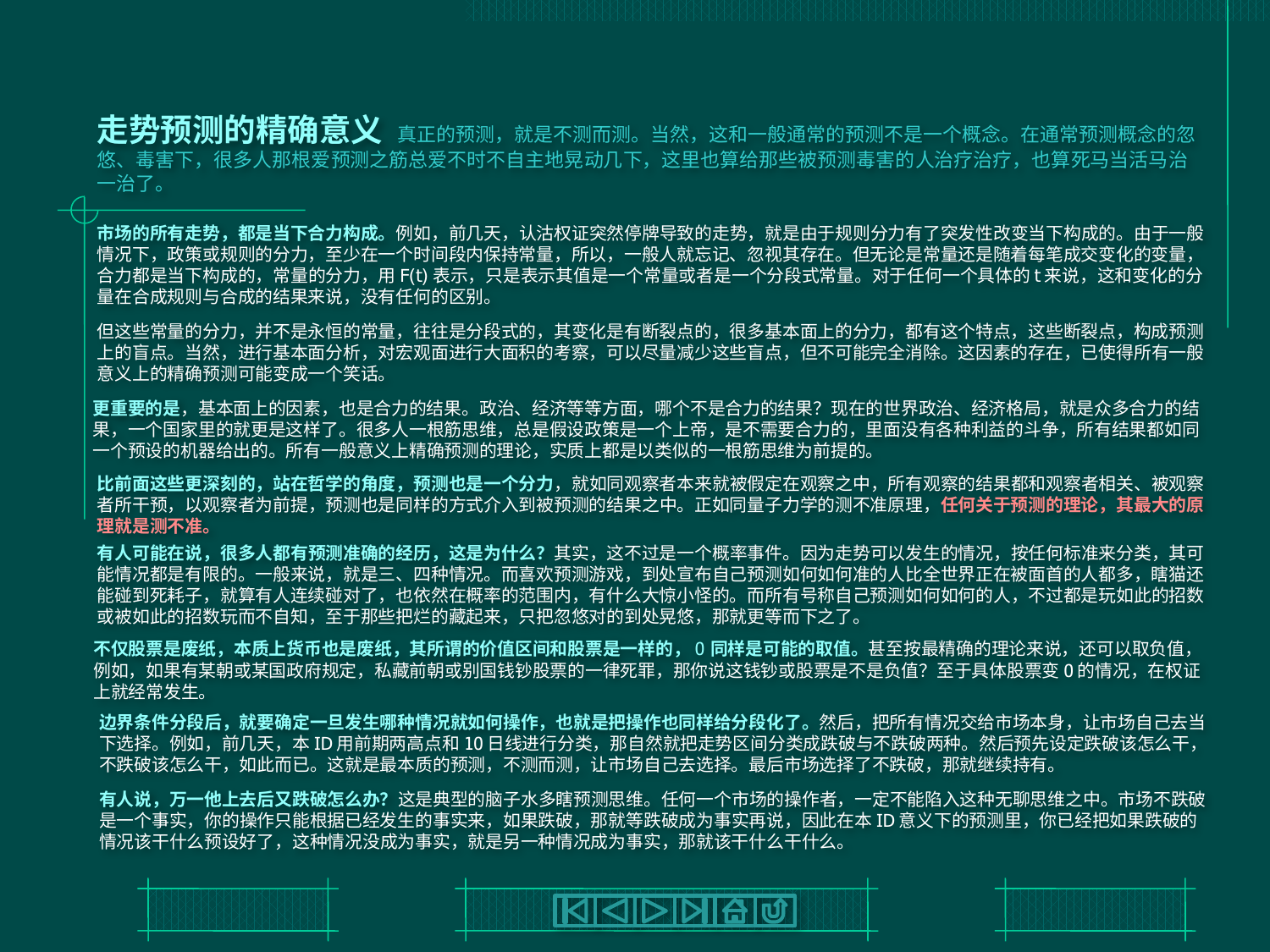

# 走势预测的精确意义  真正的预测，就是不测而测。当然，这和一般通常的预测不是一个概念。在通常预测概念的忽悠、毒害下，很多人那根爱预测之筋总爱不时不自主地晃动几下，这里也算给那些被预测毒害的人治疗治疗，也算死马当活马治一治了。
市场的所有走势，都是当下合力构成。例如，前几天，认沽权证突然停牌导致的走势，就是由于规则分力有了突发性改变当下构成的。由于一般情况下，政策或规则的分力，至少在一个时间段内保持常量，所以，一般人就忘记、忽视其存在。但无论是常量还是随着每笔成交变化的变量，合力都是当下构成的，常量的分力，用F(t)表示，只是表示其值是一个常量或者是一个分段式常量。对于任何一个具体的t来说，这和变化的分量在合成规则与合成的结果来说，没有任何的区别。
但这些常量的分力，并不是永恒的常量，往往是分段式的，其变化是有断裂点的，很多基本面上的分力，都有这个特点，这些断裂点，构成预测上的盲点。当然，进行基本面分析，对宏观面进行大面积的考察，可以尽量减少这些盲点，但不可能完全消除。这因素的存在，已使得所有一般意义上的精确预测可能变成一个笑话。
更重要的是，基本面上的因素，也是合力的结果。政治、经济等等方面，哪个不是合力的结果？现在的世界政治、经济格局，就是众多合力的结果，一个国家里的就更是这样了。很多人一根筋思维，总是假设政策是一个上帝，是不需要合力的，里面没有各种利益的斗争，所有结果都如同一个预设的机器给出的。所有一般意义上精确预测的理论，实质上都是以类似的一根筋思维为前提的。
比前面这些更深刻的，站在哲学的角度，预测也是一个分力，就如同观察者本来就被假定在观察之中，所有观察的结果都和观察者相关、被观察者所干预，以观察者为前提，预测也是同样的方式介入到被预测的结果之中。正如同量子力学的测不准原理，任何关于预测的理论，其最大的原理就是测不准。
有人可能在说，很多人都有预测准确的经历，这是为什么？其实，这不过是一个概率事件。因为走势可以发生的情况，按任何标准来分类，其可能情况都是有限的。一般来说，就是三、四种情况。而喜欢预测游戏，到处宣布自己预测如何如何准的人比全世界正在被面首的人都多，瞎猫还能碰到死耗子，就算有人连续碰对了，也依然在概率的范围内，有什么大惊小怪的。而所有号称自己预测如何如何的人，不过都是玩如此的招数或被如此的招数玩而不自知，至于那些把烂的藏起来，只把忽悠对的到处晃悠，那就更等而下之了。
不仅股票是废纸，本质上货币也是废纸，其所谓的价值区间和股票是一样的，0同样是可能的取值。甚至按最精确的理论来说，还可以取负值，例如，如果有某朝或某国政府规定，私藏前朝或别国钱钞股票的一律死罪，那你说这钱钞或股票是不是负值？至于具体股票变0的情况，在权证上就经常发生。
边界条件分段后，就要确定一旦发生哪种情况就如何操作，也就是把操作也同样给分段化了。然后，把所有情况交给市场本身，让市场自己去当下选择。例如，前几天，本ID用前期两高点和10日线进行分类，那自然就把走势区间分类成跌破与不跌破两种。然后预先设定跌破该怎么干，不跌破该怎么干，如此而已。这就是最本质的预测，不测而测，让市场自己去选择。最后市场选择了不跌破，那就继续持有。
有人说，万一他上去后又跌破怎么办？这是典型的脑子水多瞎预测思维。任何一个市场的操作者，一定不能陷入这种无聊思维之中。市场不跌破是一个事实，你的操作只能根据已经发生的事实来，如果跌破，那就等跌破成为事实再说，因此在本ID意义下的预测里，你已经把如果跌破的情况该干什么预设好了，这种情况没成为事实，就是另一种情况成为事实，那就该干什么干什么。